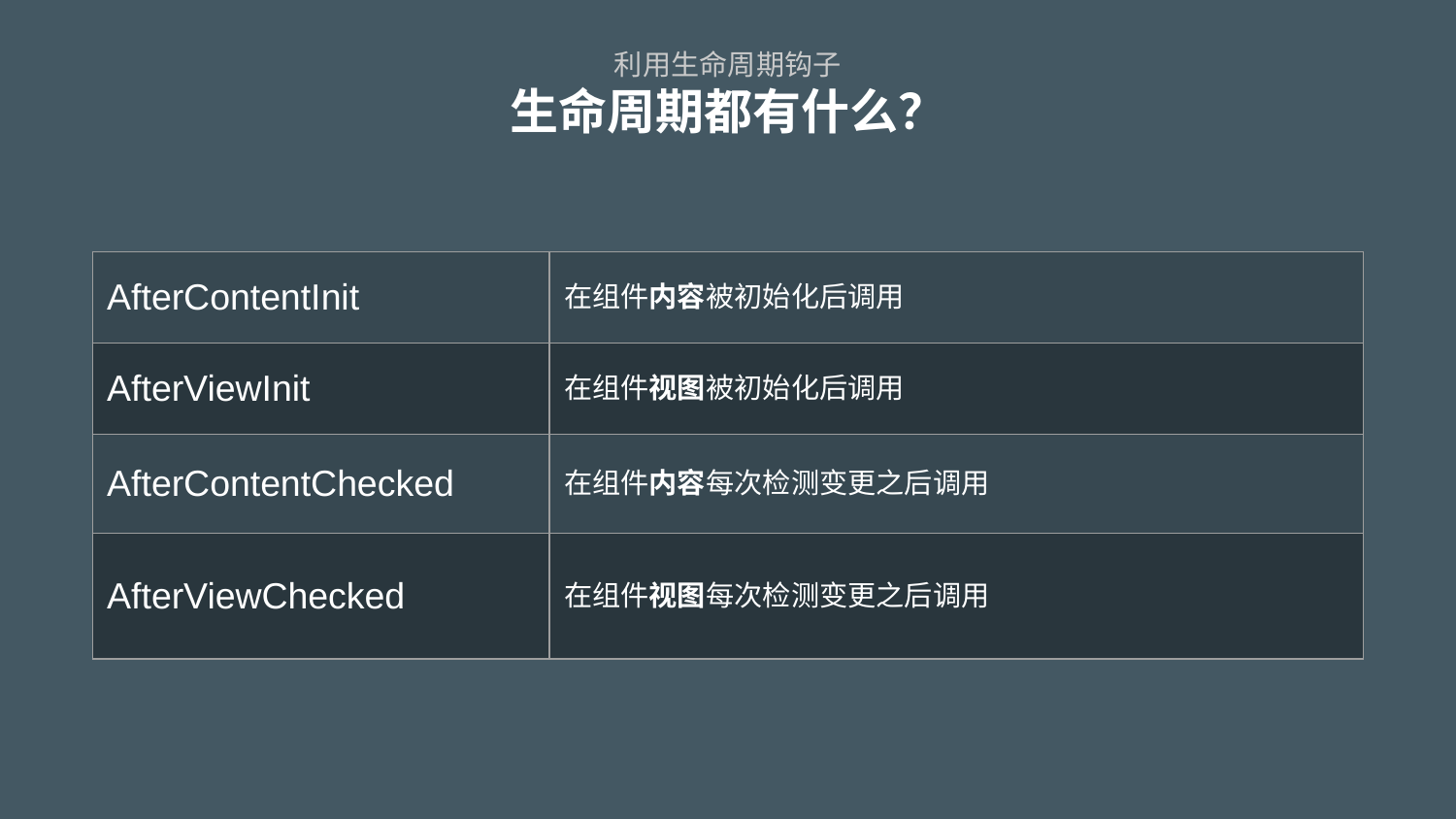

# 利用生命周期钩子 生命周期都有什么？
| AfterContentInit | 在组件内容被初始化后调用 |
| --- | --- |
| AfterViewInit | 在组件视图被初始化后调用 |
| AfterContentChecked | 在组件内容每次检测变更之后调用 |
| AfterViewChecked | 在组件视图每次检测变更之后调用 |